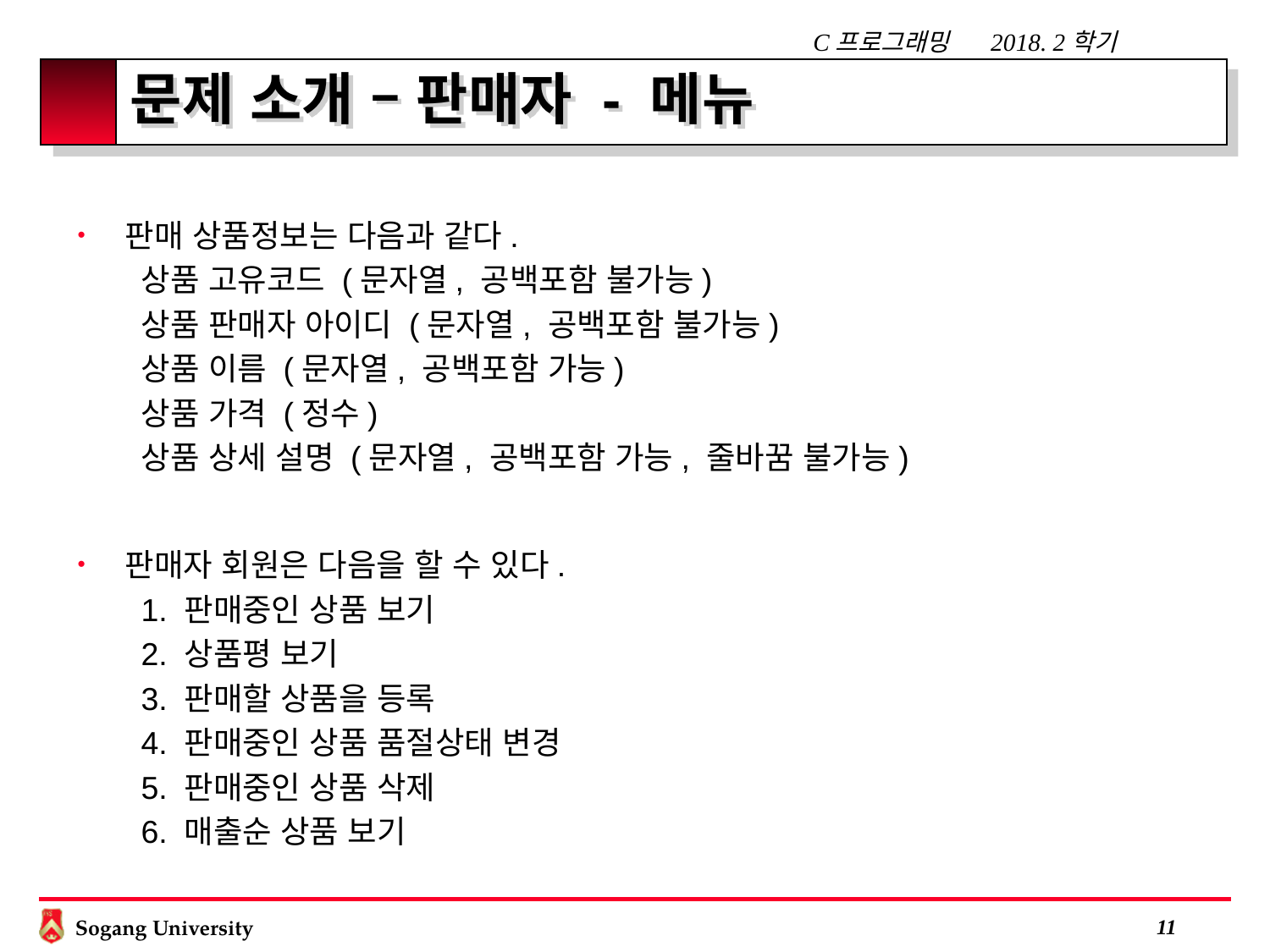

# 문제 소개 – 판매자 - 메뉴
판매 상품정보는 다음과 같다.
상품 고유코드 (문자열, 공백포함 불가능)
상품 판매자 아이디 (문자열, 공백포함 불가능)
상품 이름 (문자열, 공백포함 가능)
상품 가격 (정수)
상품 상세 설명 (문자열, 공백포함 가능, 줄바꿈 불가능)

판매자 회원은 다음을 할 수 있다.
1. 판매중인 상품 보기
2. 상품평 보기
3. 판매할 상품을 등록
4. 판매중인 상품 품절상태 변경
5. 판매중인 상품 삭제
6. 매출순 상품 보기

 11